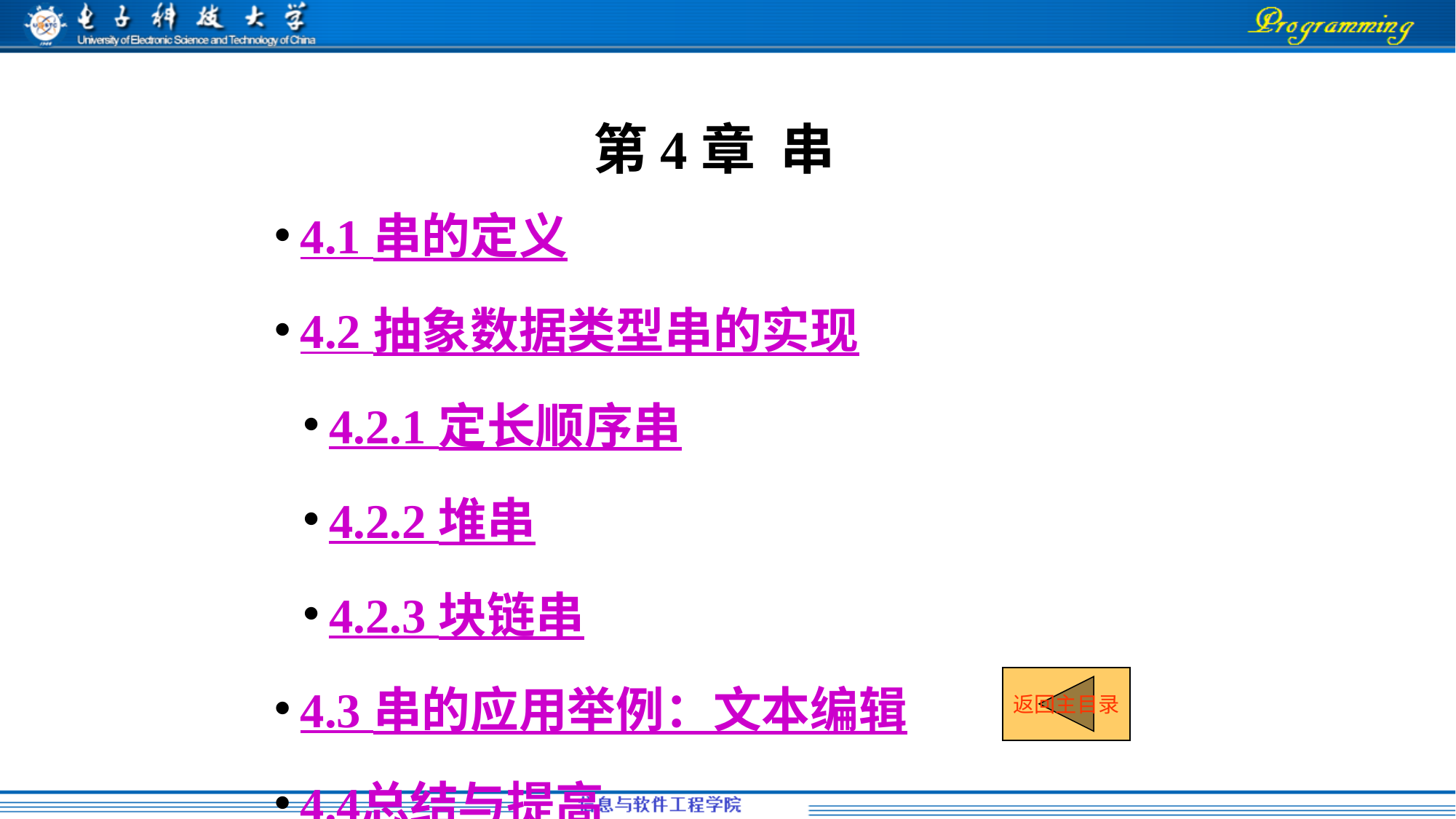

第4章  串
4.1 串的定义
4.2 抽象数据类型串的实现
4.2.1 定长顺序串
4.2.2 堆串
4.2.3 块链串
4.3 串的应用举例：文本编辑
4.4总结与提高
返回主目录